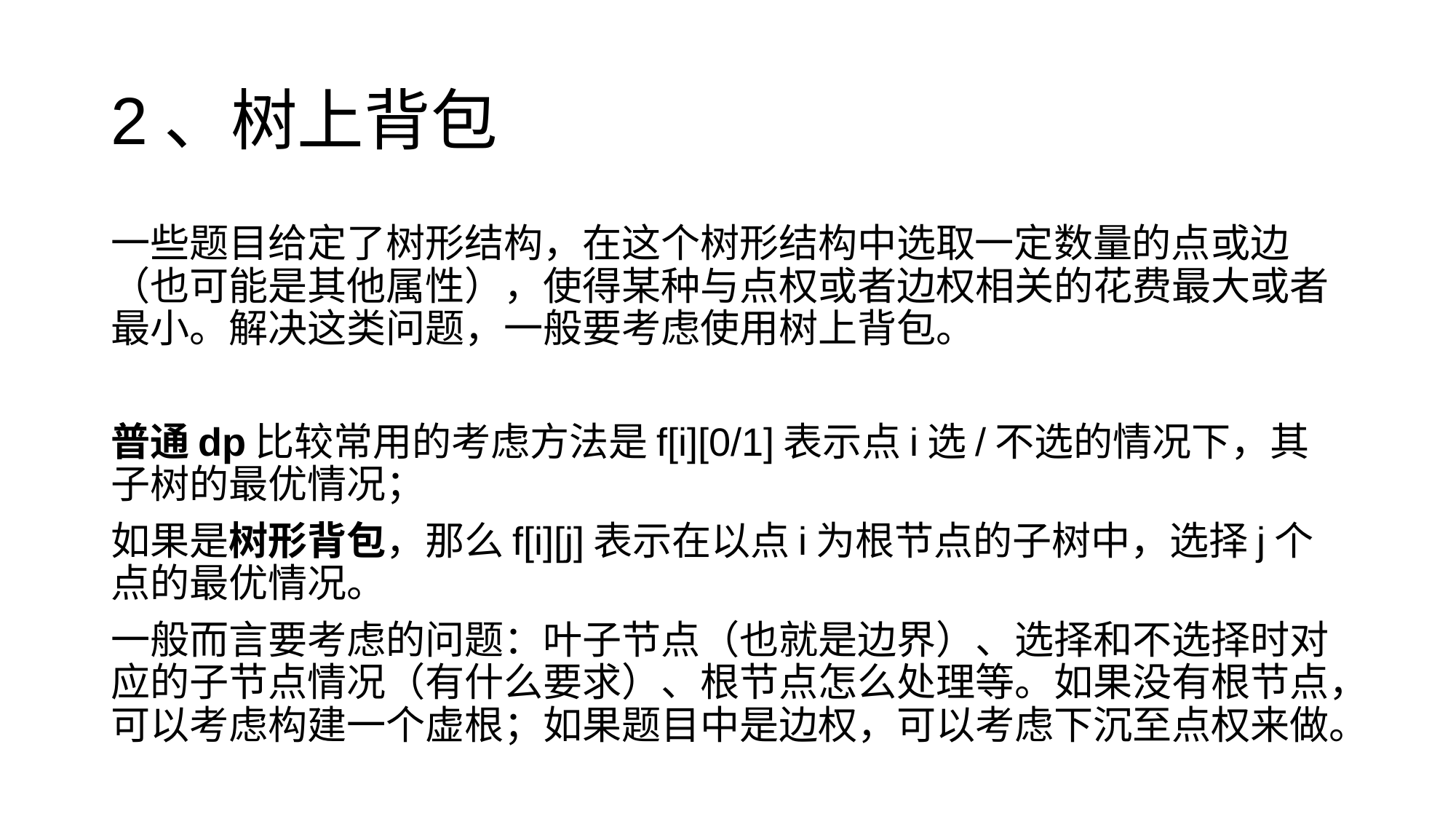

# 2、树上背包
一些题目给定了树形结构，在这个树形结构中选取一定数量的点或边（也可能是其他属性），使得某种与点权或者边权相关的花费最大或者最小。解决这类问题，一般要考虑使用树上背包。

普通dp比较常用的考虑方法是f[i][0/1]表示点i选/不选的情况下，其子树的最优情况；
如果是树形背包，那么f[i][j]表示在以点i为根节点的子树中，选择j个点的最优情况。
一般而言要考虑的问题：叶子节点（也就是边界）、选择和不选择时对应的子节点情况（有什么要求）、根节点怎么处理等。如果没有根节点，可以考虑构建一个虚根；如果题目中是边权，可以考虑下沉至点权来做。